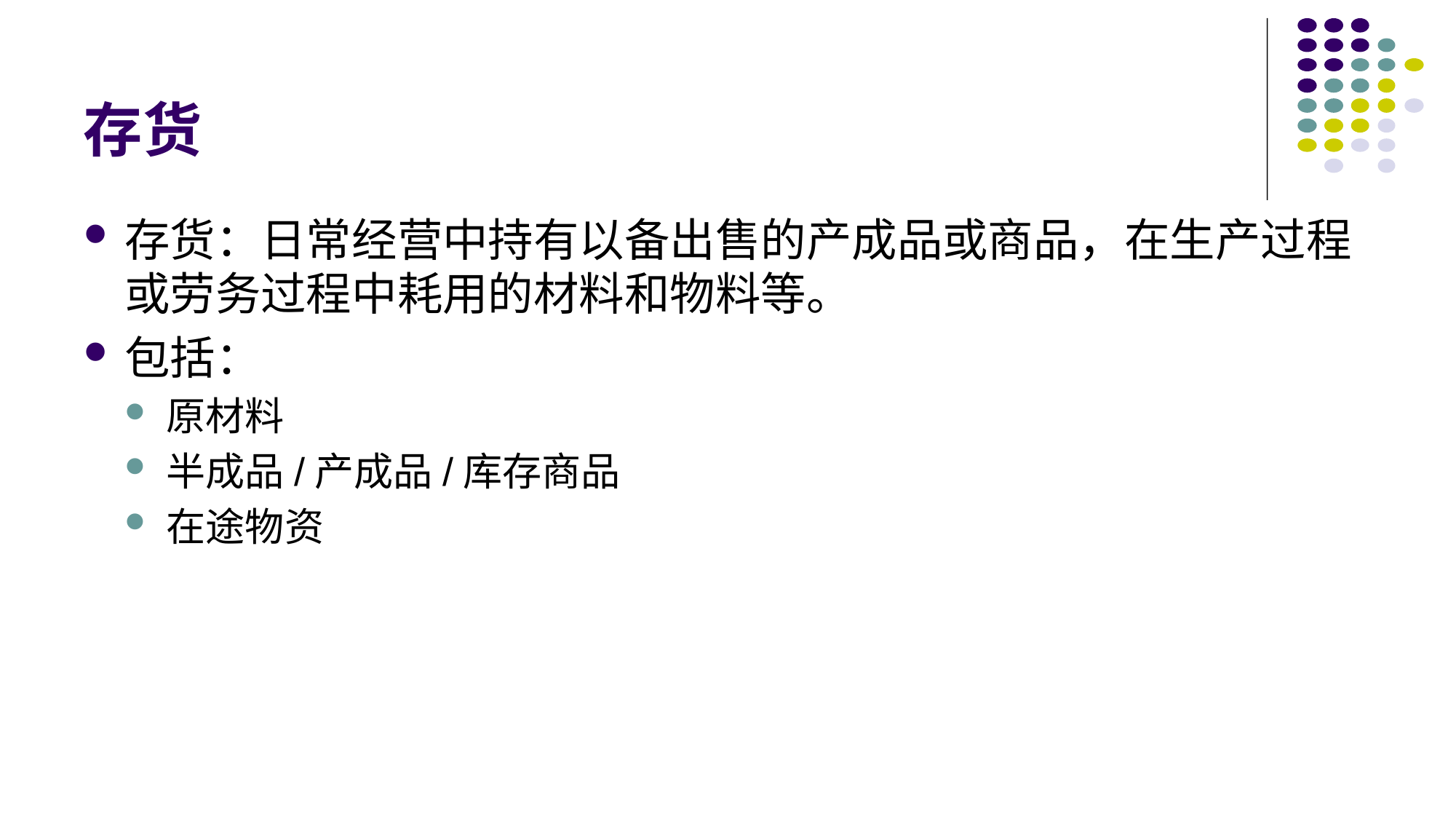

# 存货
存货：日常经营中持有以备出售的产成品或商品，在生产过程或劳务过程中耗用的材料和物料等。
包括：
原材料
半成品/产成品/库存商品
在途物资